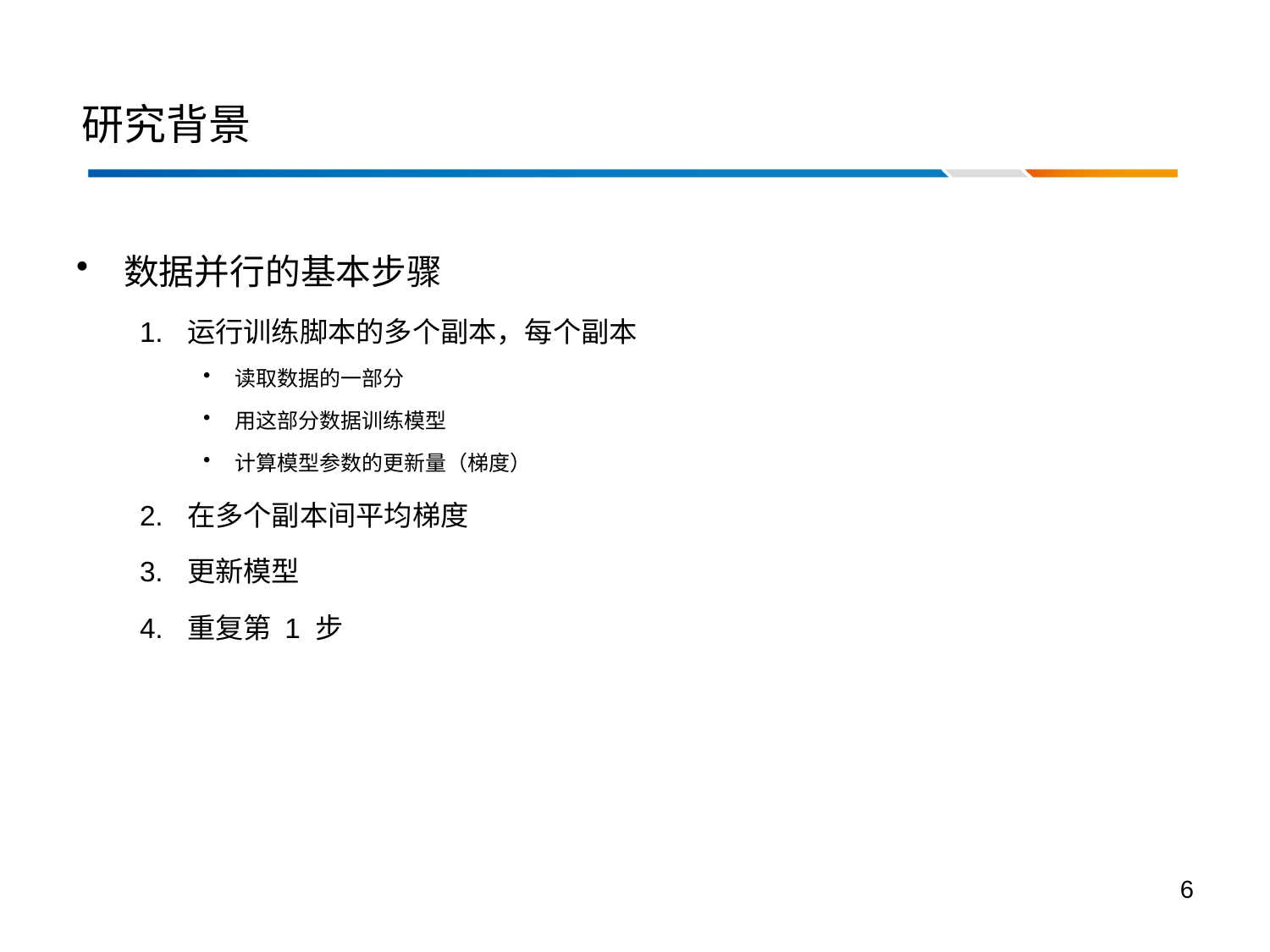

# 研究背景
数据并行的基本步骤
运行训练脚本的多个副本，每个副本
读取数据的一部分
用这部分数据训练模型
计算模型参数的更新量（梯度）
在多个副本间平均梯度
更新模型
重复第 1 步
6